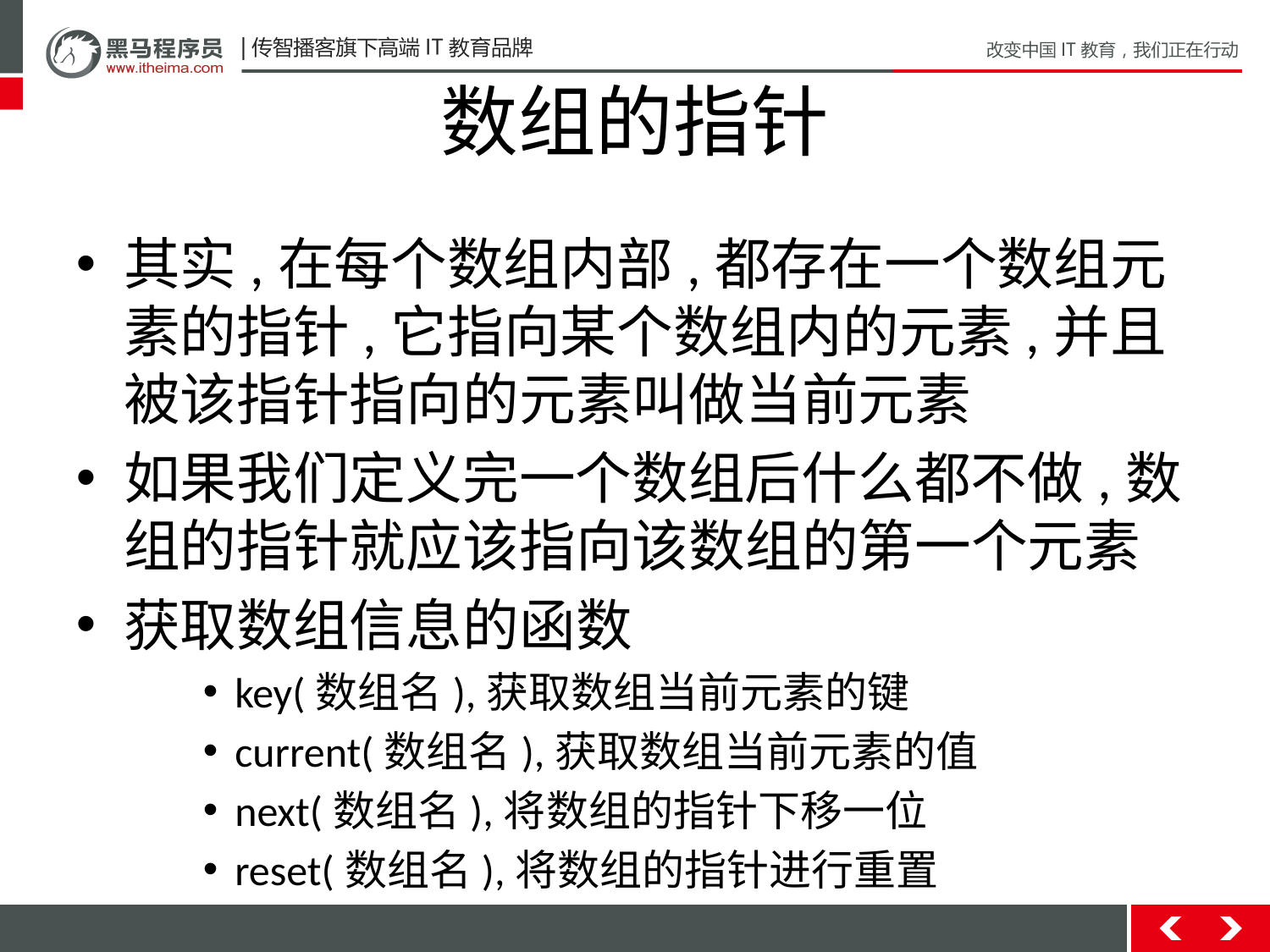

# 数组的指针
其实,在每个数组内部,都存在一个数组元素的指针,它指向某个数组内的元素,并且被该指针指向的元素叫做当前元素
如果我们定义完一个数组后什么都不做,数组的指针就应该指向该数组的第一个元素
获取数组信息的函数
key(数组名),获取数组当前元素的键
current(数组名),获取数组当前元素的值
next(数组名),将数组的指针下移一位
reset(数组名),将数组的指针进行重置